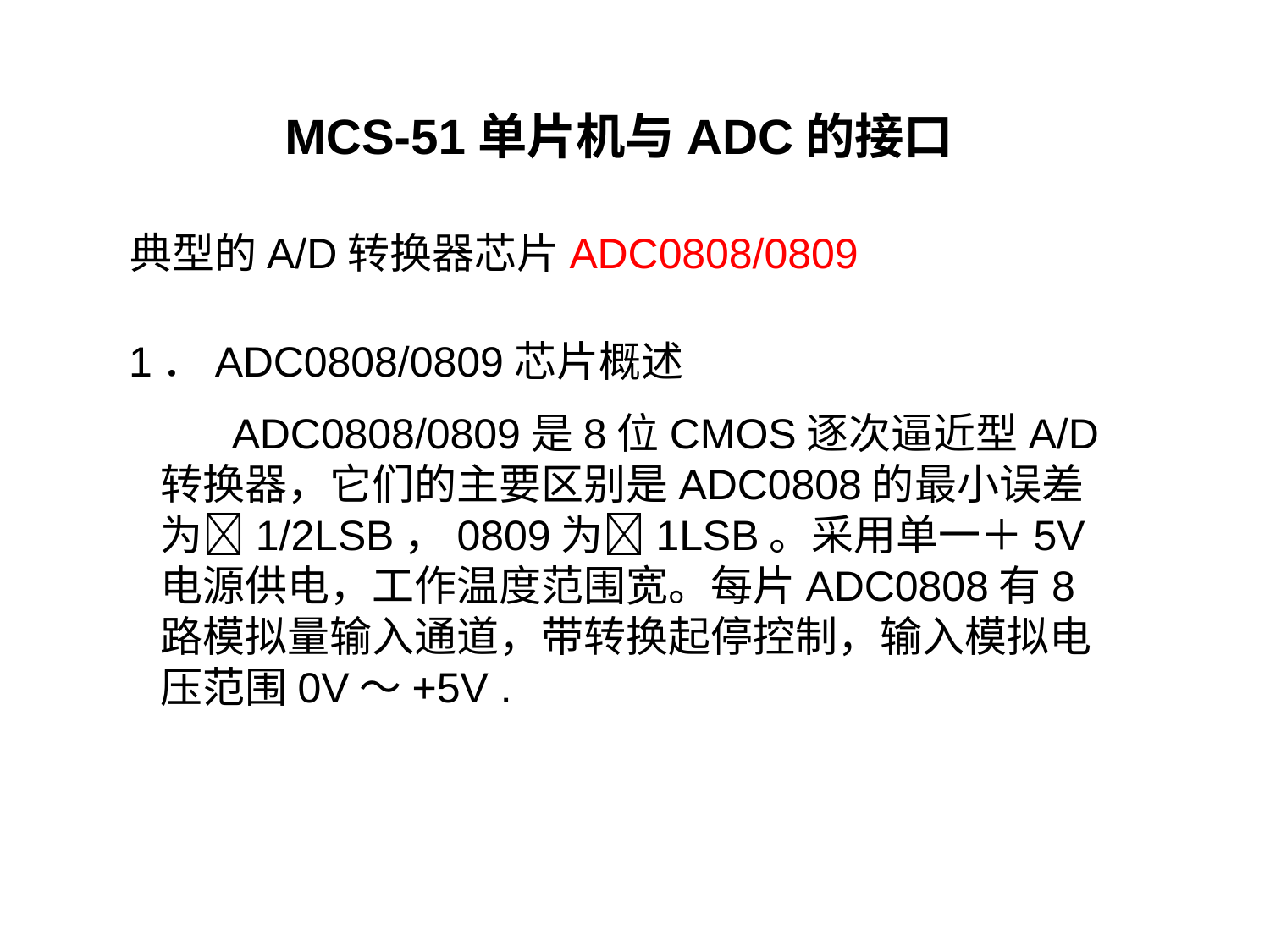

MCS-51单片机与ADC的接口
典型的A/D转换器芯片ADC0808/0809
1．ADC0808/0809芯片概述
      ADC0808/0809是8位CMOS逐次逼近型A/D转换器，它们的主要区别是ADC0808的最小误差为±1/2LSB，0809为±1LSB。采用单一＋5V电源供电，工作温度范围宽。每片ADC0808有8路模拟量输入通道，带转换起停控制，输入模拟电压范围0V～+5V .